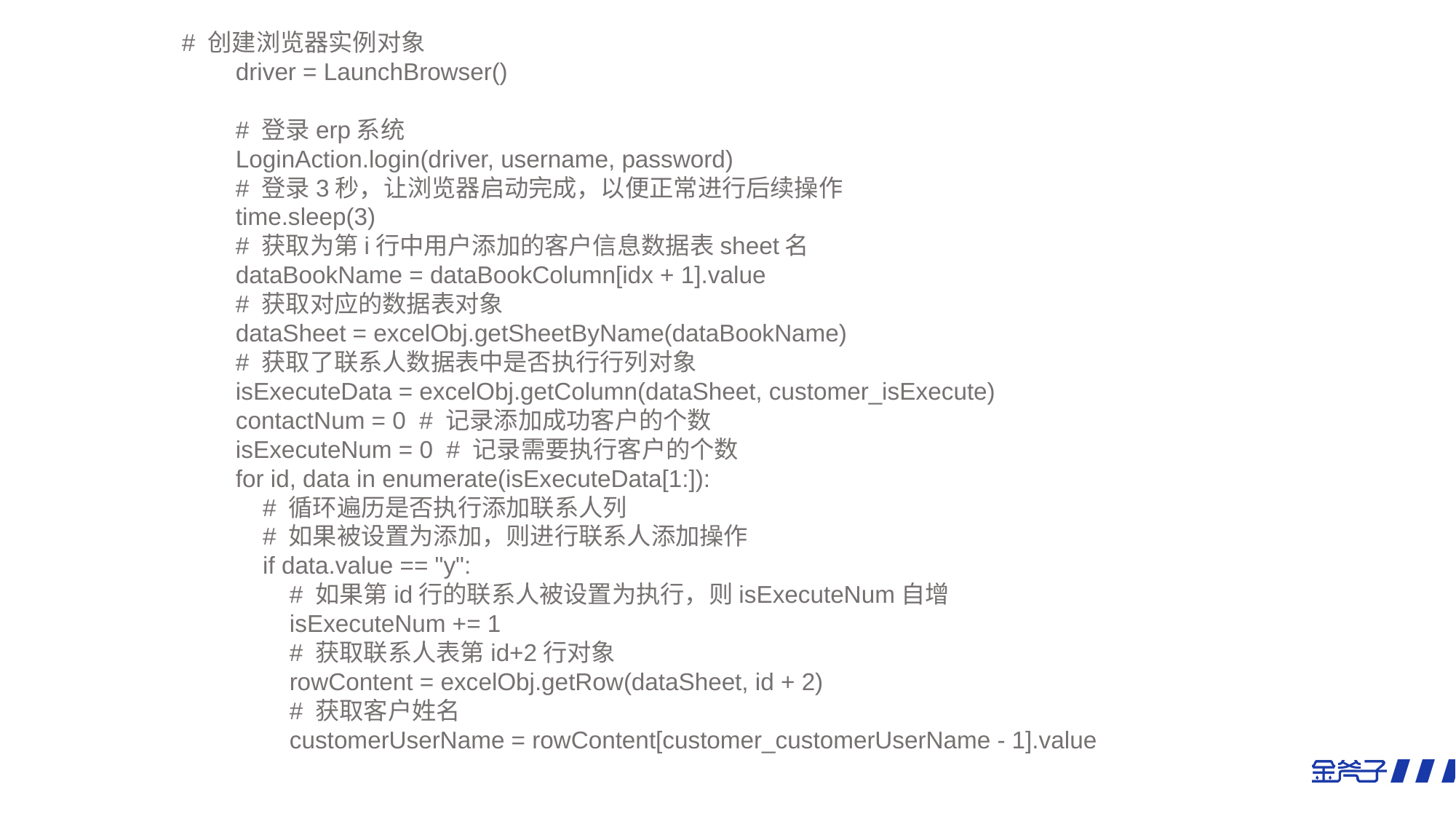

# 创建浏览器实例对象
                driver = LaunchBrowser()

                # 登录erp系统
                LoginAction.login(driver, username, password)
                # 登录3秒，让浏览器启动完成，以便正常进行后续操作
                time.sleep(3)
                # 获取为第i行中用户添加的客户信息数据表sheet名
                dataBookName = dataBookColumn[idx + 1].value
                # 获取对应的数据表对象
                dataSheet = excelObj.getSheetByName(dataBookName)
                # 获取了联系人数据表中是否执行行列对象
                isExecuteData = excelObj.getColumn(dataSheet, customer_isExecute)
                contactNum = 0  # 记录添加成功客户的个数
                isExecuteNum = 0  # 记录需要执行客户的个数
                for id, data in enumerate(isExecuteData[1:]):
                    # 循环遍历是否执行添加联系人列
                    # 如果被设置为添加，则进行联系人添加操作
                    if data.value == "y":
                        # 如果第id行的联系人被设置为执行，则isExecuteNum自增
                        isExecuteNum += 1
                        # 获取联系人表第id+2行对象
                        rowContent = excelObj.getRow(dataSheet, id + 2)
                        # 获取客户姓名
                        customerUserName = rowContent[customer_customerUserName - 1].value